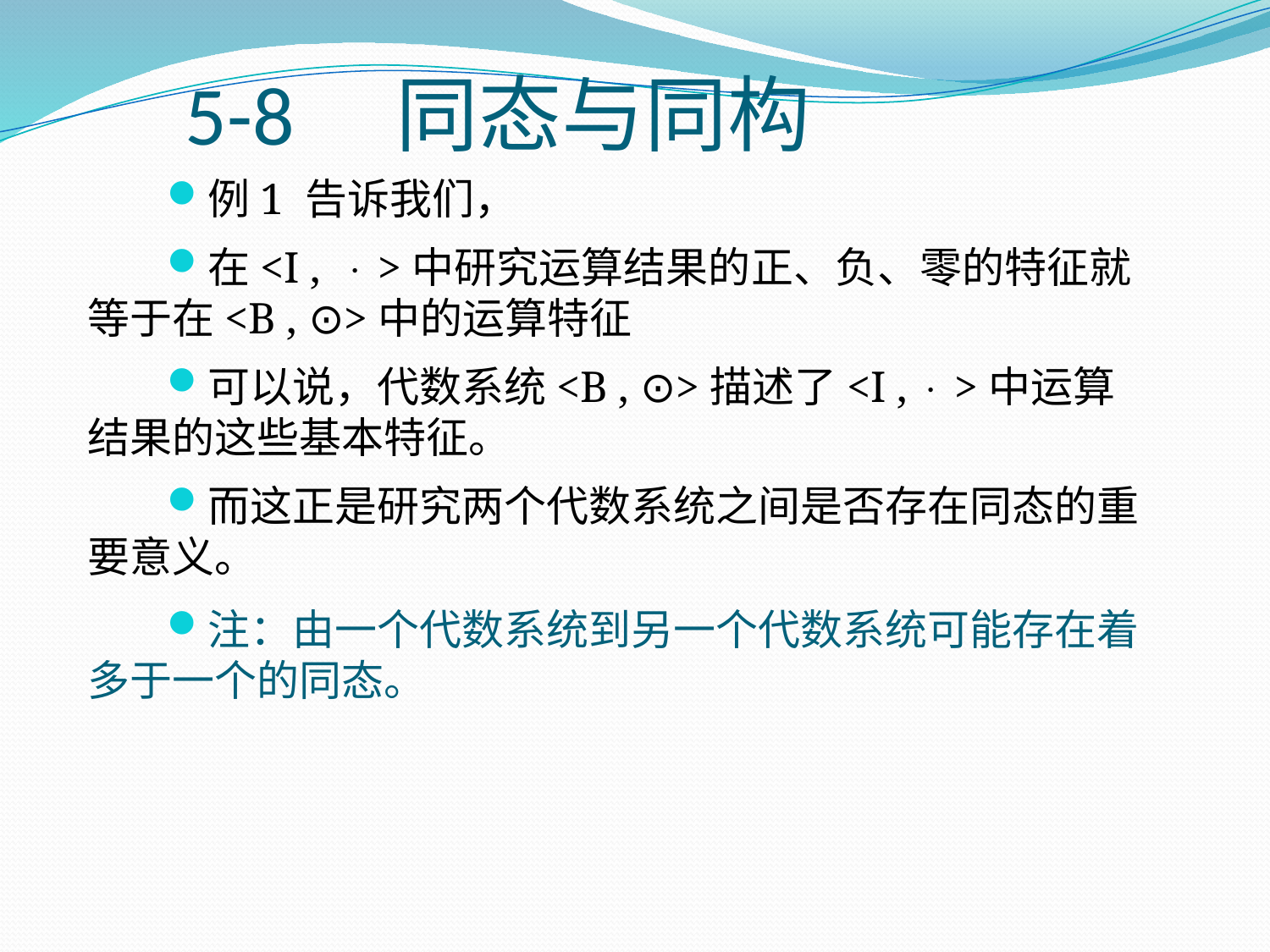

# 5-8　同态与同构
例1 告诉我们，
在<I ,  ⋅ >中研究运算结果的正、负、零的特征就等于在<B , ⊙>中的运算特征
可以说，代数系统<B , ⊙>描述了<I , ⋅ >中运算结果的这些基本特征。
而这正是研究两个代数系统之间是否存在同态的重要意义。
注：由一个代数系统到另一个代数系统可能存在着多于一个的同态。